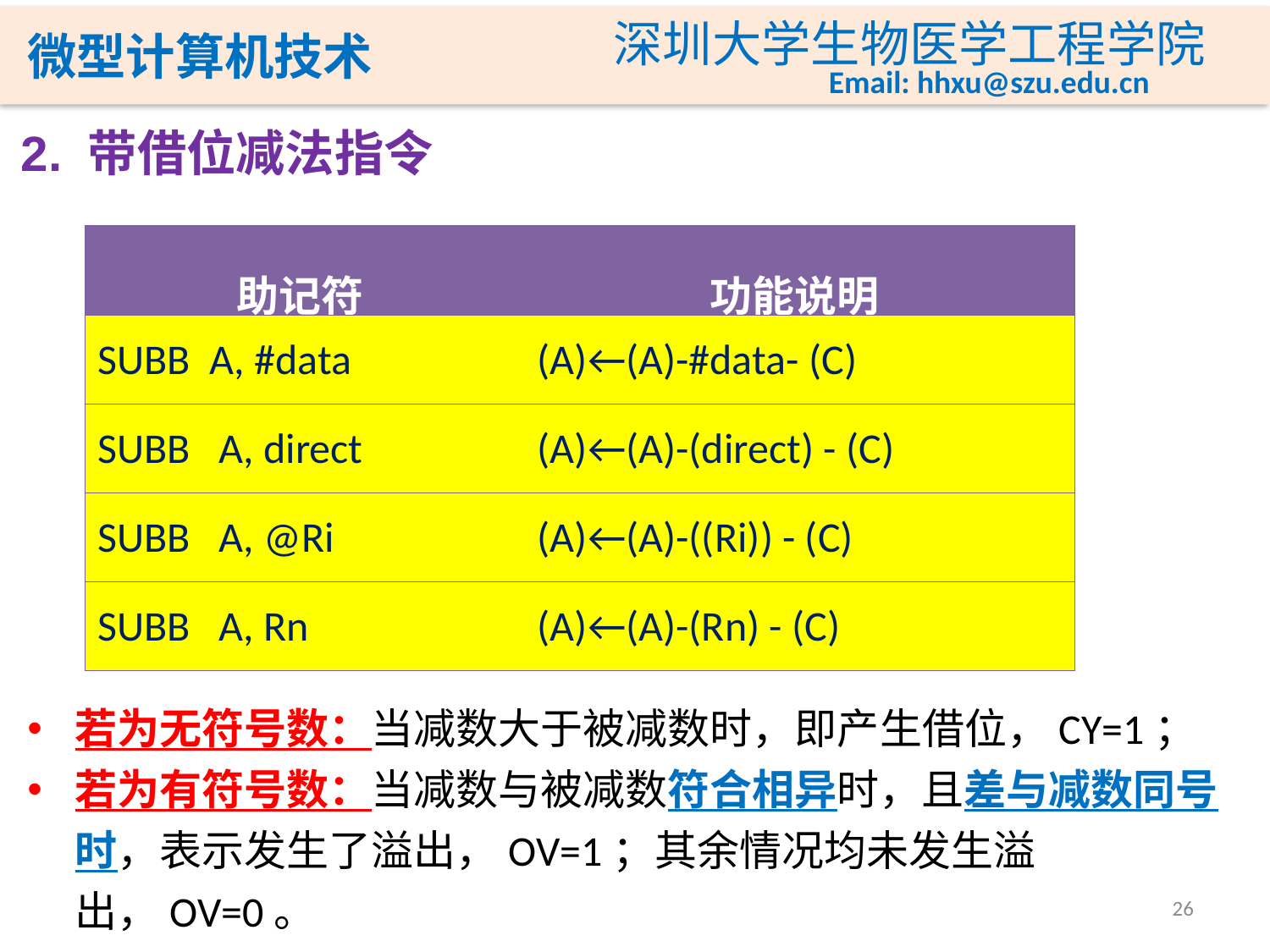

2. 带借位减法指令
| 助记符 | 功能说明 |
| --- | --- |
| SUBB A, #data | (A)←(A)-#data- (C) |
| SUBB A, direct | (A)←(A)-(direct) - (C) |
| SUBB A, @Ri | (A)←(A)-((Ri)) - (C) |
| SUBB A, Rn | (A)←(A)-(Rn) - (C) |
若为无符号数：当减数大于被减数时，即产生借位，CY=1；
若为有符号数：当减数与被减数符合相异时，且差与减数同号时，表示发生了溢出，OV=1；其余情况均未发生溢出，OV=0。
26